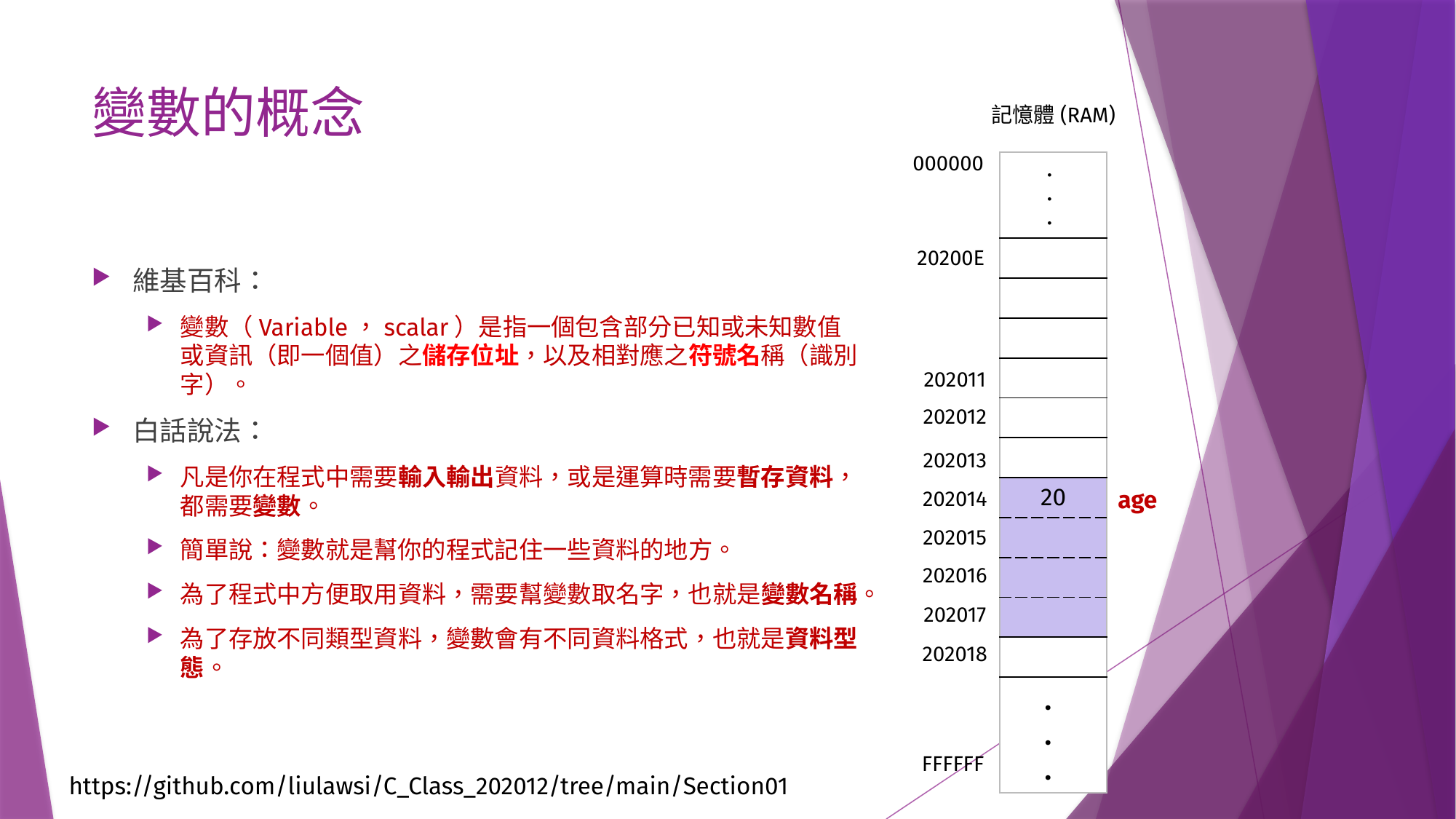

# 變數的概念
記憶體(RAM)
000000
| ． ． ． |
| --- |
|  |
|  |
|  |
|  |
|  |
|  |
| 20 |
|  |
|  |
|  |
|  |
| ． ． ． |
20200E
維基百科：
變數（Variable，scalar）是指一個包含部分已知或未知數值或資訊（即一個值）之儲存位址，以及相對應之符號名稱（識別字）。
白話說法：
凡是你在程式中需要輸入輸出資料，或是運算時需要暫存資料，都需要變數。
簡單說：變數就是幫你的程式記住一些資料的地方。
為了程式中方便取用資料，需要幫變數取名字，也就是變數名稱。
為了存放不同類型資料，變數會有不同資料格式，也就是資料型態。
202011
202012
202013
age
202014
202015
202016
202017
202018
FFFFFF